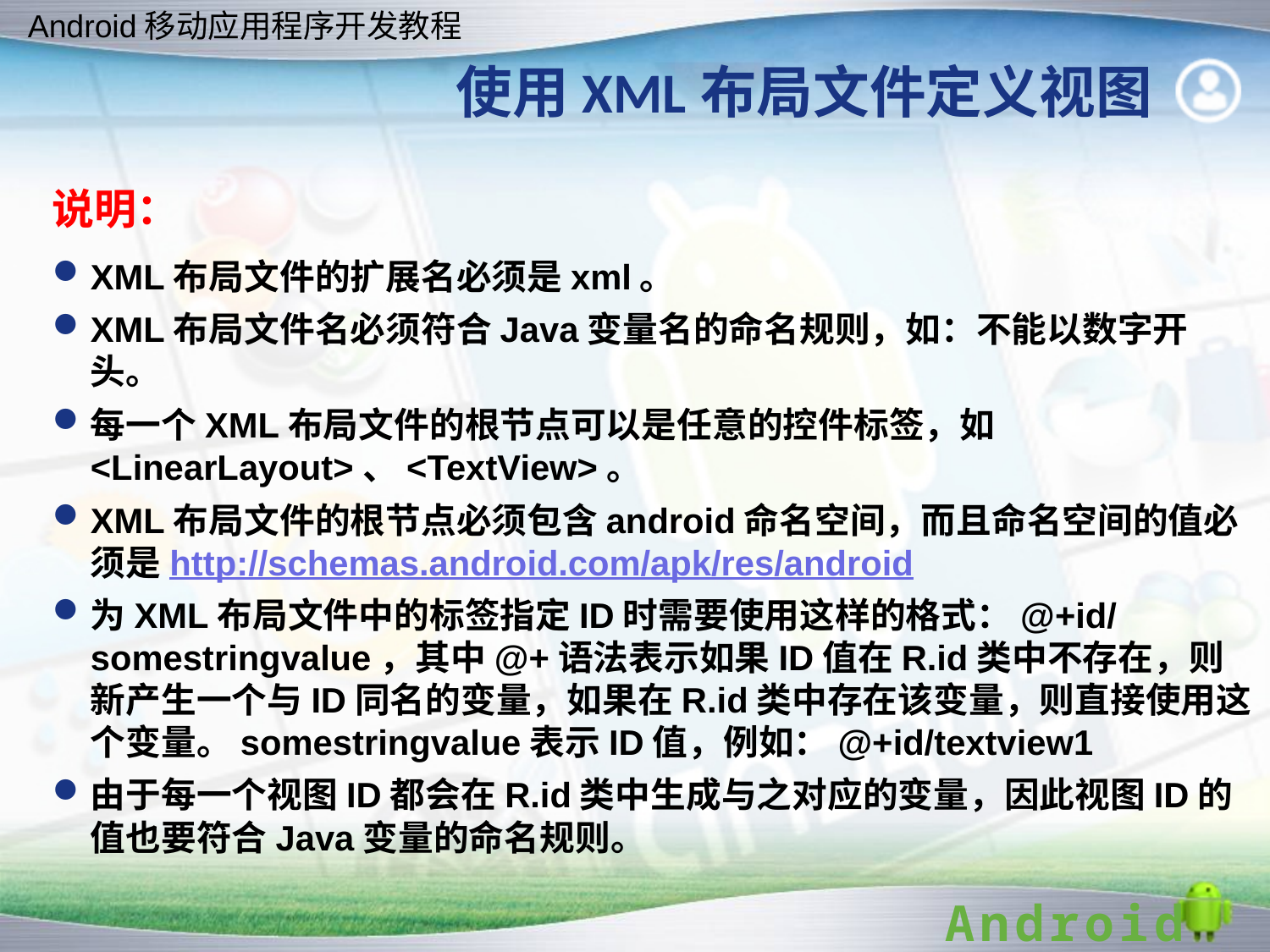

# 使用XML布局文件定义视图
说明：
XML布局文件的扩展名必须是xml。
XML布局文件名必须符合Java变量名的命名规则，如：不能以数字开头。
每一个XML布局文件的根节点可以是任意的控件标签，如<LinearLayout>、<TextView>。
XML布局文件的根节点必须包含android命名空间，而且命名空间的值必须是http://schemas.android.com/apk/res/android
为XML布局文件中的标签指定ID时需要使用这样的格式：@+id/somestringvalue，其中@+语法表示如果ID值在R.id类中不存在，则新产生一个与ID同名的变量，如果在R.id类中存在该变量，则直接使用这个变量。somestringvalue表示ID值，例如：@+id/textview1
由于每一个视图ID都会在R.id类中生成与之对应的变量，因此视图ID的值也要符合Java变量的命名规则。